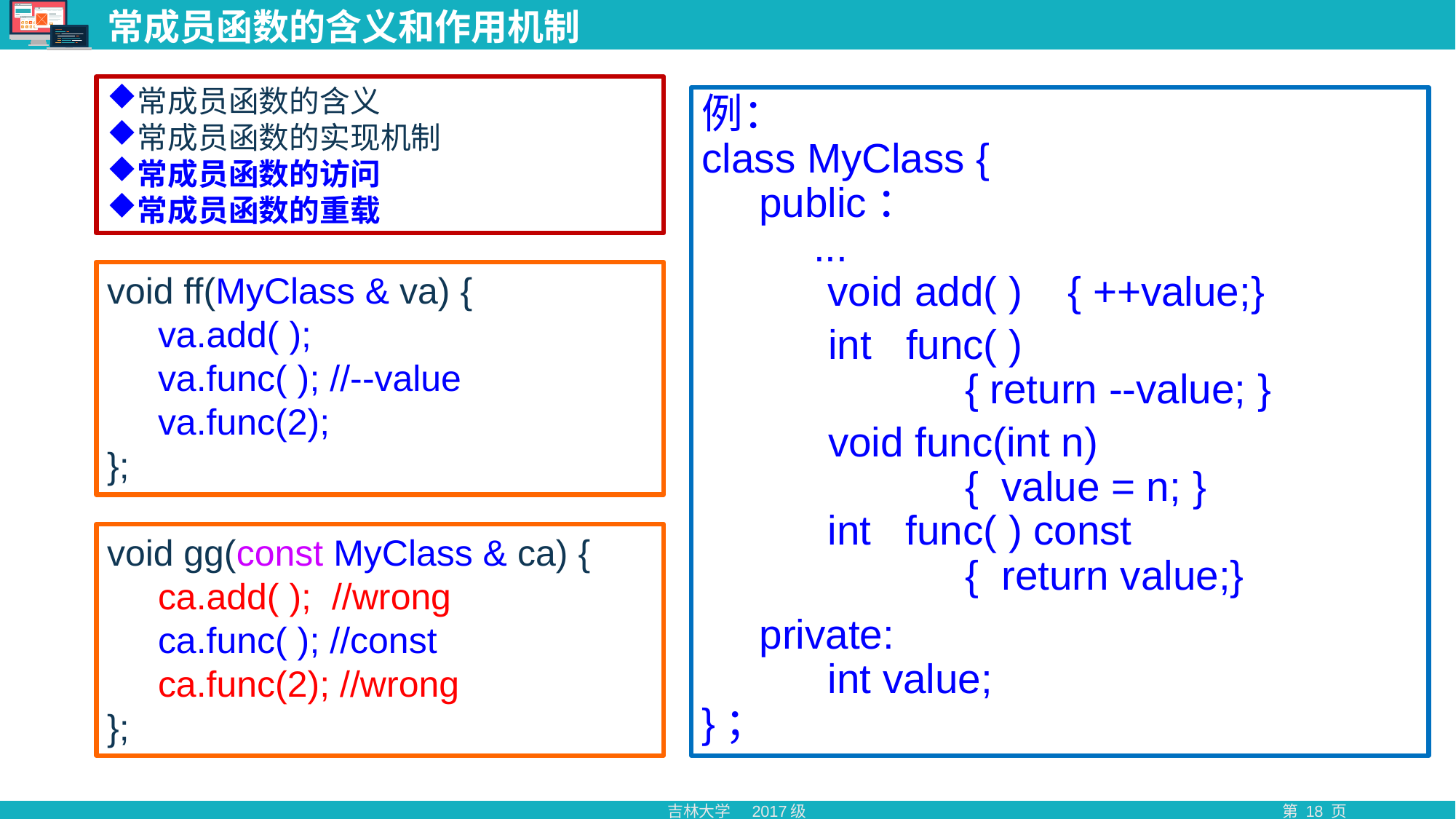

# 常成员函数的含义和作用机制
常成员函数的含义
常成员函数的实现机制
常成员函数的访问
常成员函数的重载
例：
class MyClass {
     public：
           ...
           void add( )    { ++value;}
           int   func( )
                       { return --value; }
           void func(int n)
                       {  value = n; }
           int   func( ) const
                       {  return value;}
     private:
           int value;
}；
void ff(MyClass & va) {
     va.add( );
     va.func( ); //--value
     va.func(2);
};

void gg(const MyClass & ca) {
     ca.add( );  //wrong
     ca.func( ); //const
     ca.func(2); //wrong
};